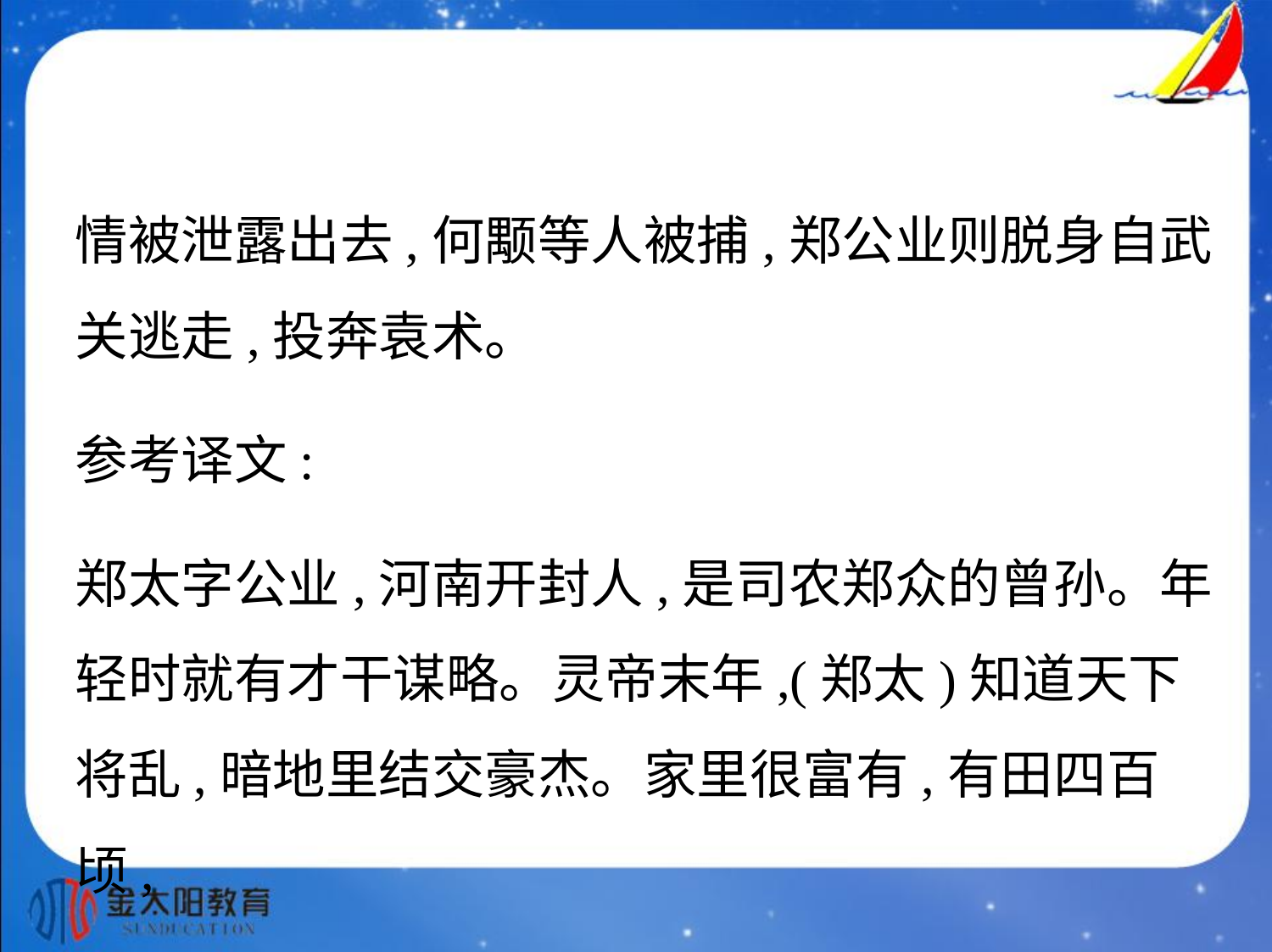

情被泄露出去,何颙等人被捕,郑公业则脱身自武
关逃走,投奔袁术。
参考译文:
郑太字公业,河南开封人,是司农郑众的曾孙。年
轻时就有才干谋略。灵帝末年,(郑太)知道天下
将乱,暗地里结交豪杰。家里很富有,有田四百顷,